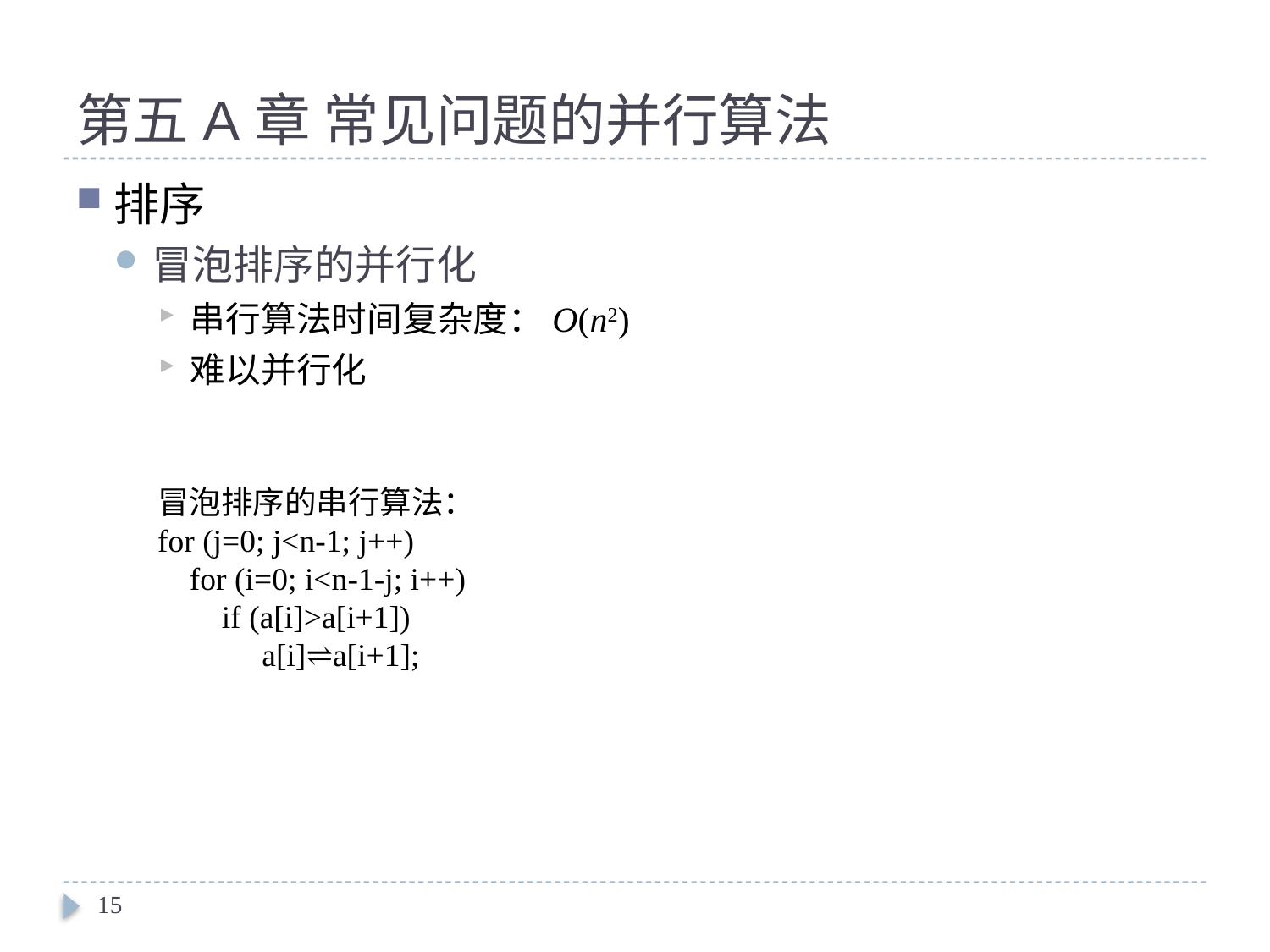

# 第五A章 常见问题的并行算法
排序
冒泡排序的并行化
串行算法时间复杂度：O(n2)
难以并行化
冒泡排序的串行算法：
for (j=0; j<n-1; j++)
    for (i=0; i<n-1-j; i++)
        if (a[i]>a[i+1])
             a[i]⇌a[i+1];
15